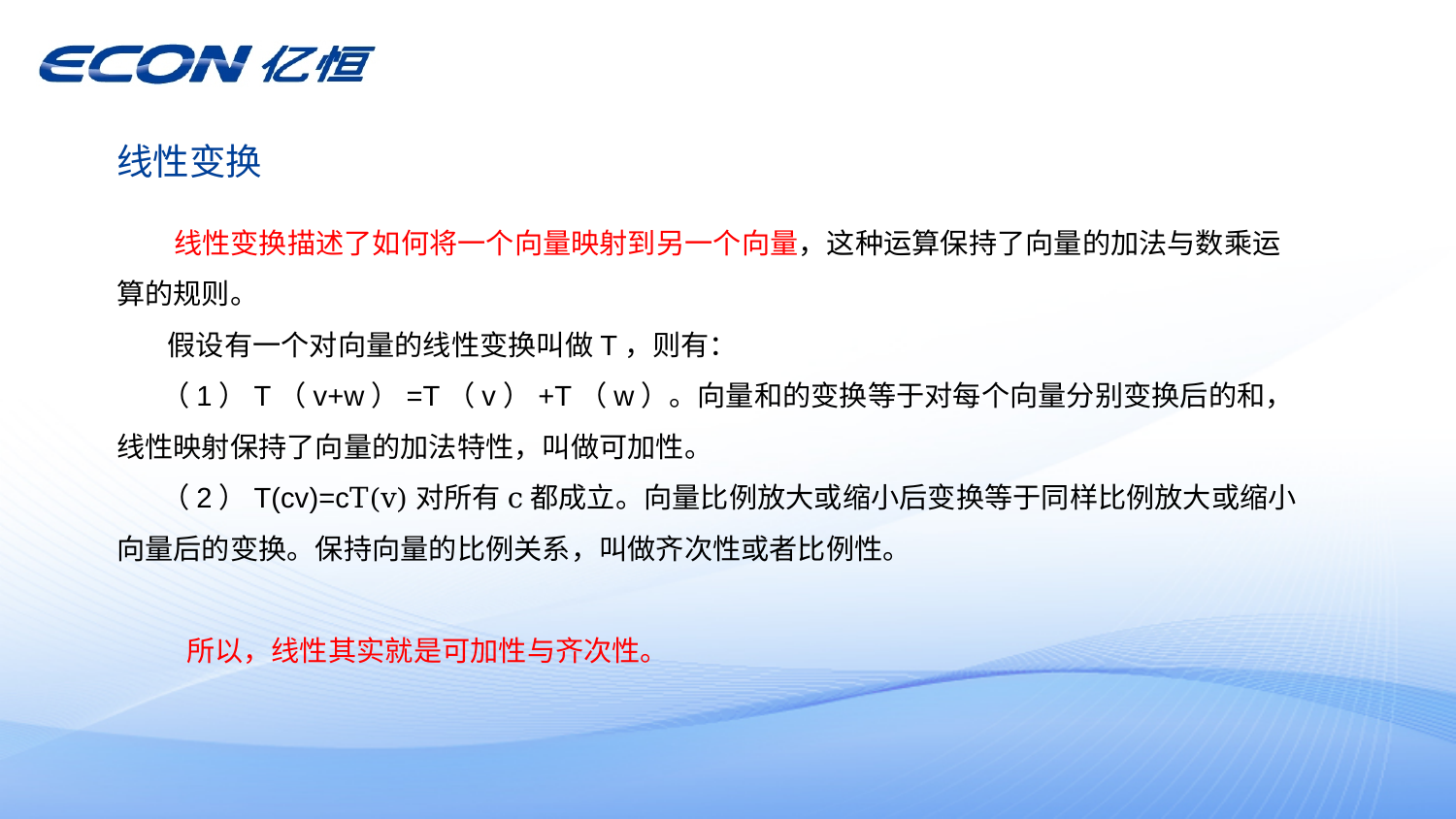

# 线性变换
        线性变换描述了如何将一个向量映射到另一个向量，这种运算保持了向量的加法与数乘运算的规则。
       假设有一个对向量的线性变换叫做T，则有：
      （1）T（v+w）=T（v）+T（w）。向量和的变换等于对每个向量分别变换后的和，线性映射保持了向量的加法特性，叫做可加性。
      （2）T(cv)=cT(v)对所有c都成立。向量比例放大或缩小后变换等于同样比例放大或缩小向量后的变换。保持向量的比例关系，叫做齐次性或者比例性。

          所以，线性其实就是可加性与齐次性。